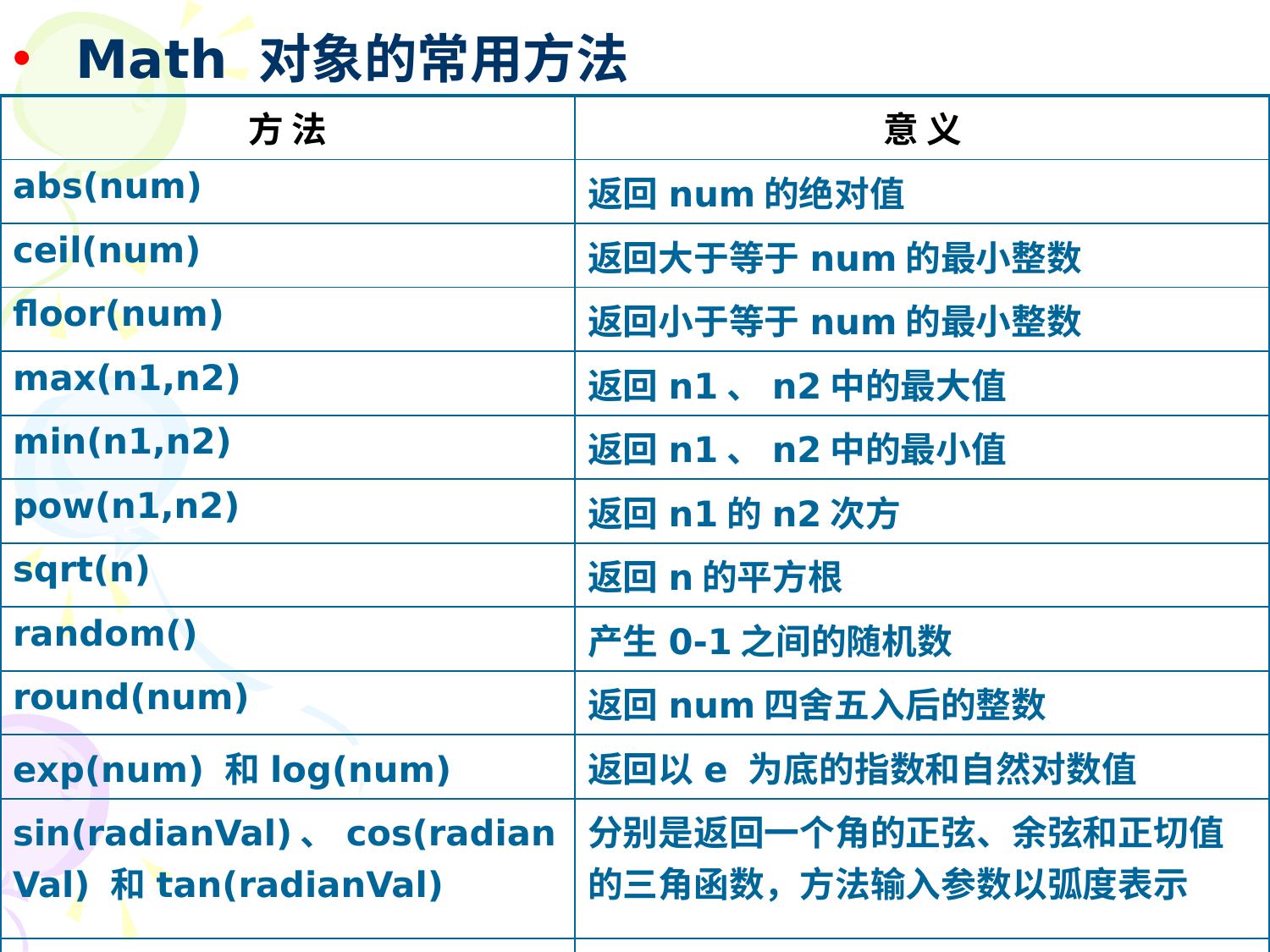

# Math 对象的常用方法
| 方 法 | 意 义 |
| --- | --- |
| abs(num) | 返回num的绝对值 |
| ceil(num) | 返回大于等于num的最小整数 |
| floor(num) | 返回小于等于num的最小整数 |
| max(n1,n2) | 返回n1、n2中的最大值 |
| min(n1,n2) | 返回n1、n2中的最小值 |
| pow(n1,n2) | 返回n1的n2次方 |
| sqrt(n) | 返回n的平方根 |
| random() | 产生0-1之间的随机数 |
| round(num) | 返回num四舍五入后的整数 |
| exp(num) 和log(num) | 返回以e 为底的指数和自然对数值 |
| sin(radianVal)、cos(radianVal) 和tan(radianVal) | 分别是返回一个角的正弦、余弦和正切值的三角函数，方法输入参数以弧度表示 |
| asin(num)、acos(num) 和atan(num) | 分别反正弦、反余弦和正切三角函数，这些函数的返回值以弧度表示 |